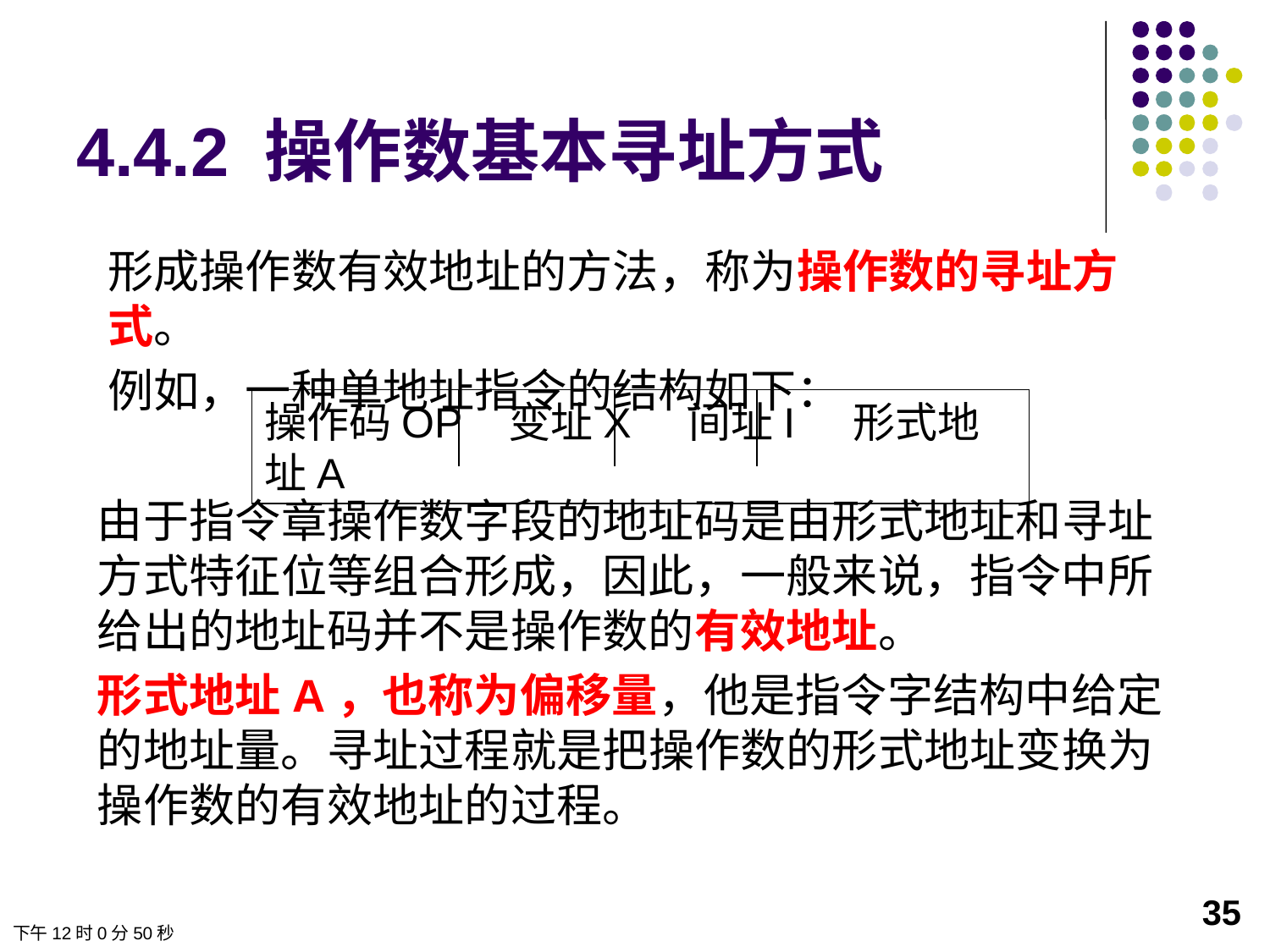

# 4.4.2 操作数基本寻址方式
形成操作数有效地址的方法，称为操作数的寻址方式。
例如，一种单地址指令的结构如下：
操作码OP   变址X    间址I    形式地址A
由于指令章操作数字段的地址码是由形式地址和寻址方式特征位等组合形成，因此，一般来说，指令中所给出的地址码并不是操作数的有效地址。
形式地址A，也称为偏移量，他是指令字结构中给定的地址量。寻址过程就是把操作数的形式地址变换为操作数的有效地址的过程。
35
下午12时0分50秒